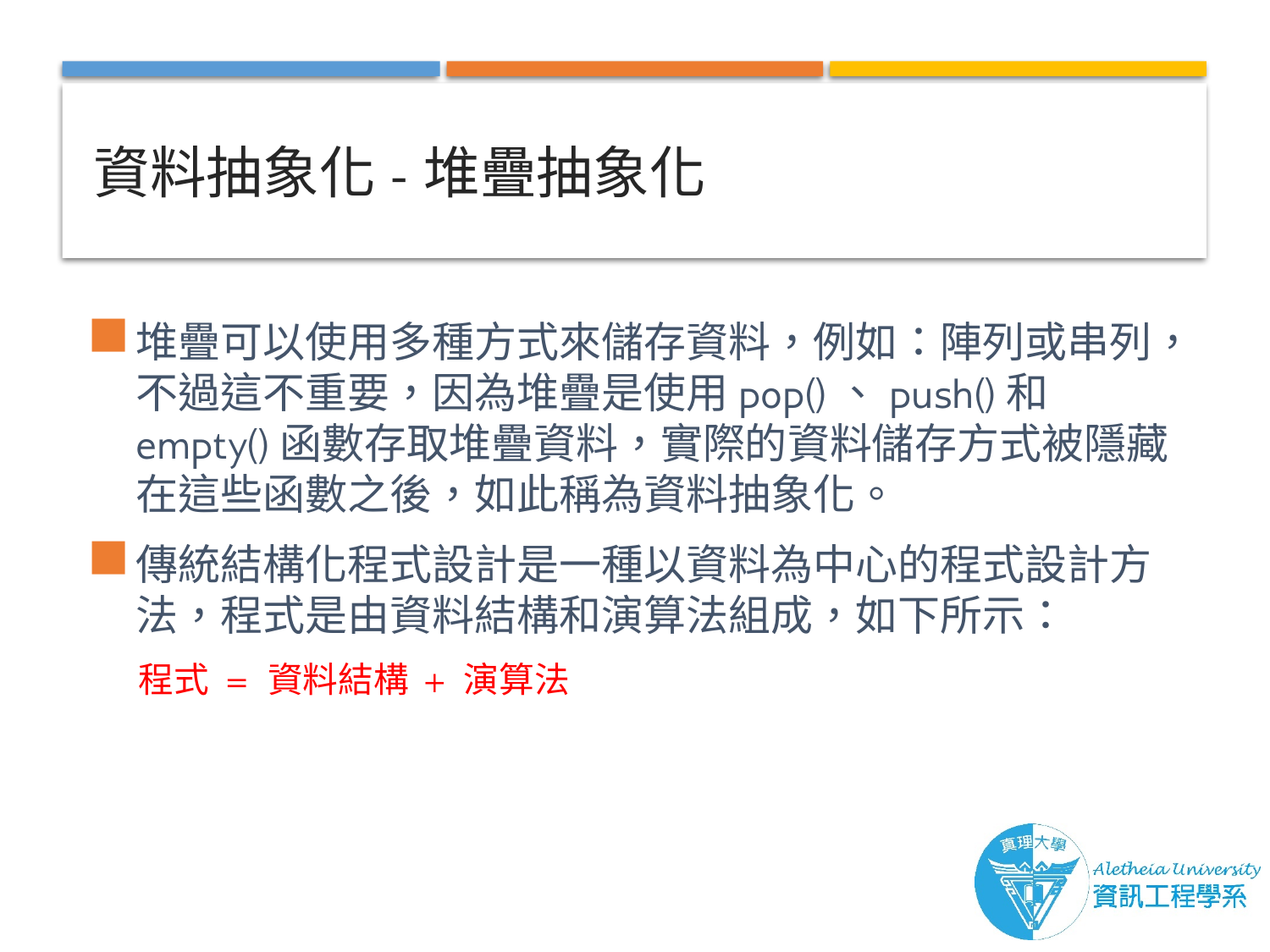

# 資料抽象化-堆疊抽象化
堆疊可以使用多種方式來儲存資料，例如：陣列或串列，不過這不重要，因為堆疊是使用pop()、push()和empty()函數存取堆疊資料，實際的資料儲存方式被隱藏在這些函數之後，如此稱為資料抽象化。
傳統結構化程式設計是一種以資料為中心的程式設計方法，程式是由資料結構和演算法組成，如下所示：
程式 = 資料結構 + 演算法